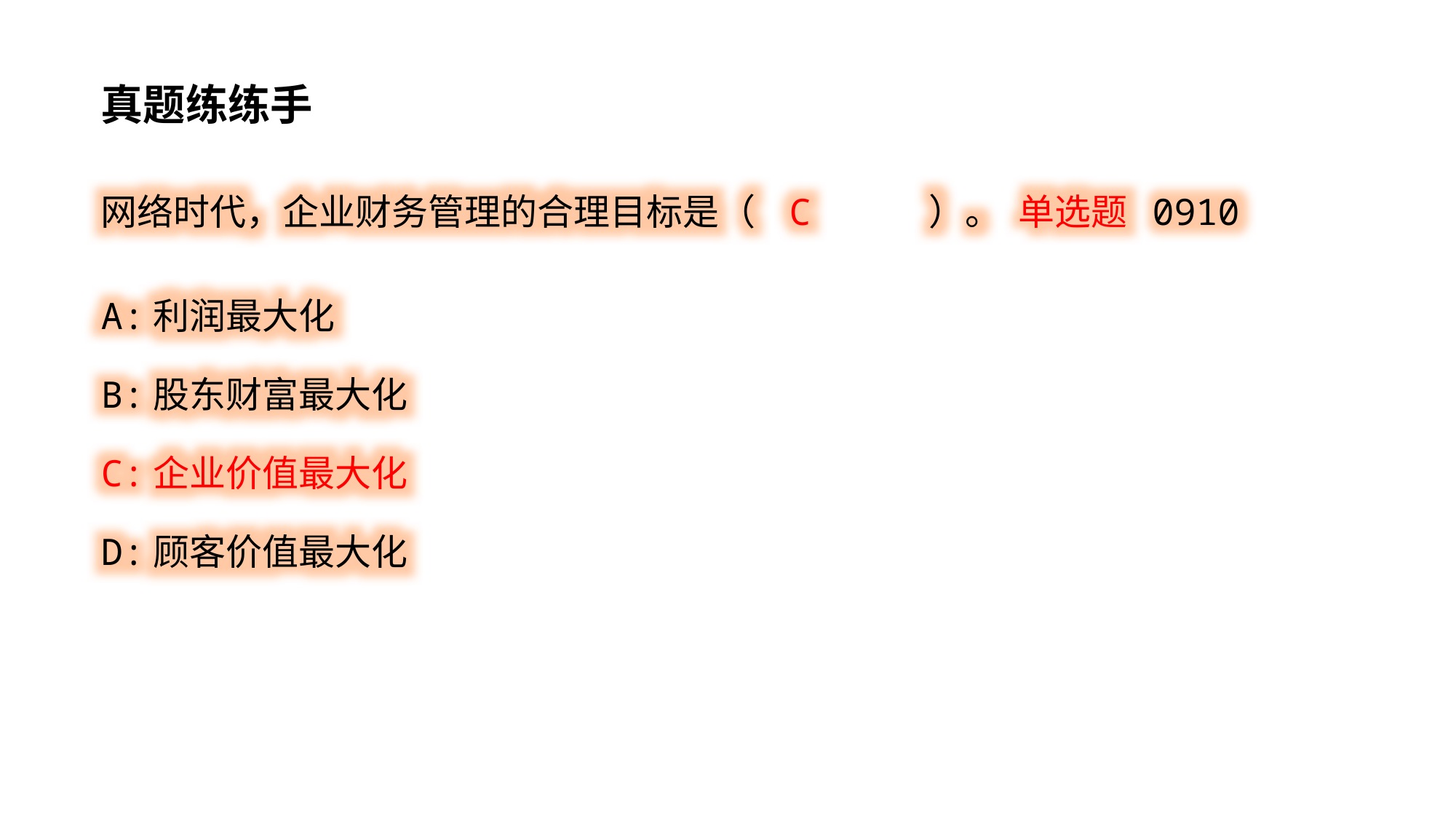

真题练练手
网络时代，企业财务管理的合理目标是（   C     ）。  单选题  0910

A:利润最大化

B:股东财富最大化

C:企业价值最大化

D:顾客价值最大化